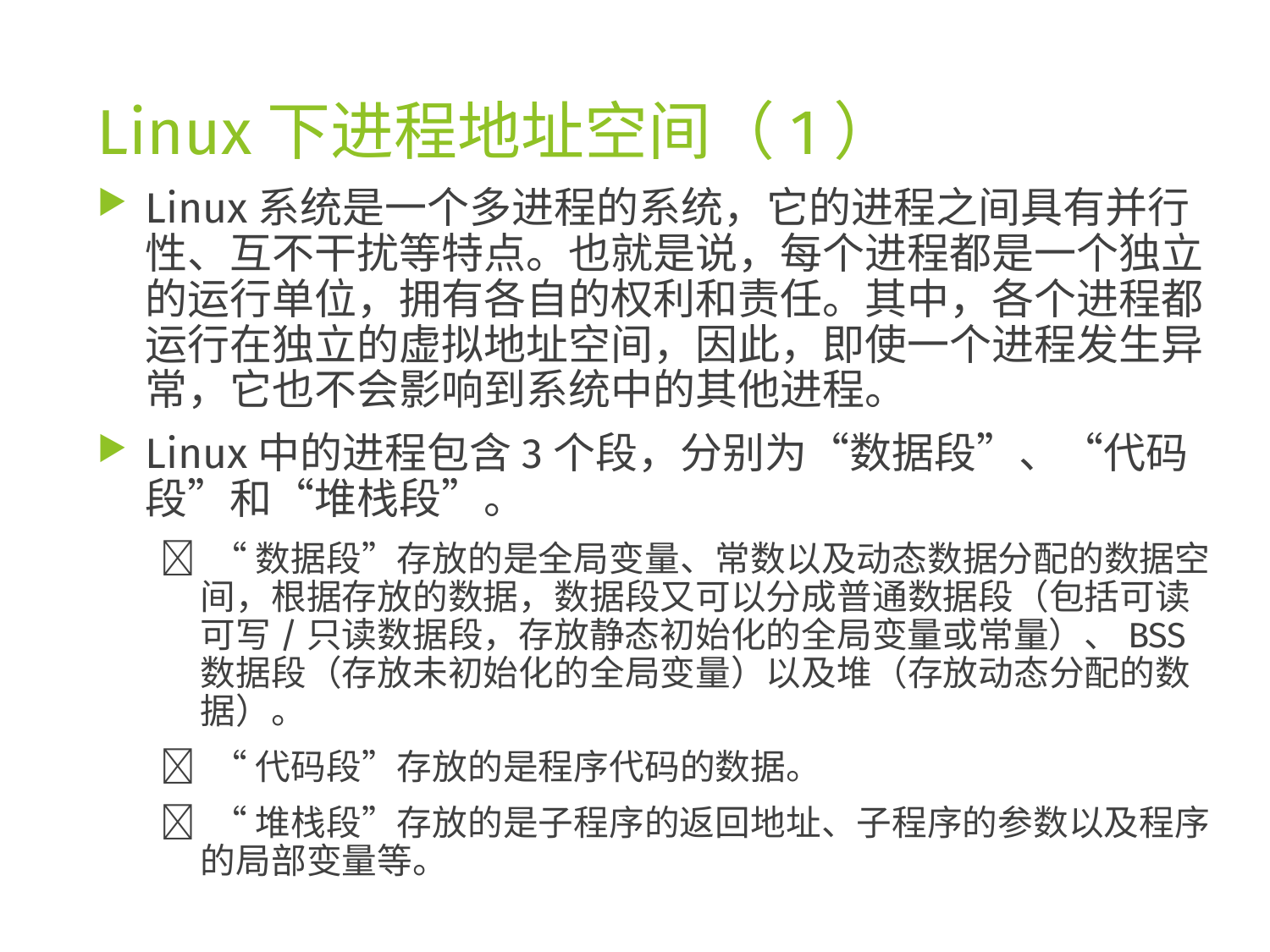

# Linux下进程地址空间（1）
Linux系统是一个多进程的系统，它的进程之间具有并行性、互不干扰等特点。也就是说，每个进程都是一个独立的运行单位，拥有各自的权利和责任。其中，各个进程都运行在独立的虚拟地址空间，因此，即使一个进程发生异常，它也不会影响到系统中的其他进程。
Linux中的进程包含3个段，分别为“数据段”、“代码段”和“堆栈段”。
•  “数据段”存放的是全局变量、常数以及动态数据分配的数据空间，根据存放的数据，数据段又可以分成普通数据段（包括可读可写/只读数据段，存放静态初始化的全局变量或常量）、BSS数据段（存放未初始化的全局变量）以及堆（存放动态分配的数据）。
•  “代码段”存放的是程序代码的数据。
•  “堆栈段”存放的是子程序的返回地址、子程序的参数以及程序的局部变量等。